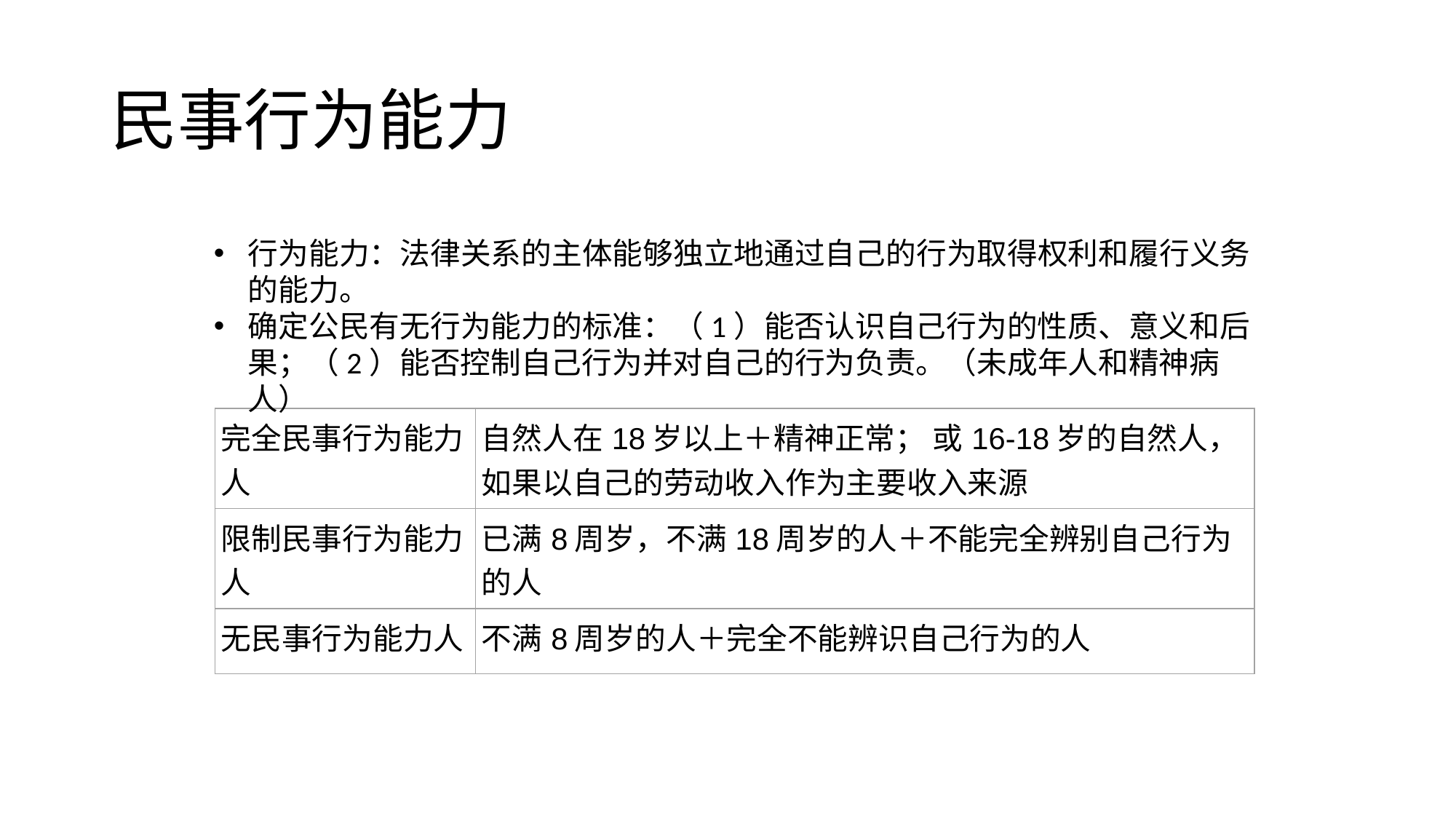

# 民事行为能力
行为能力：法律关系的主体能够独立地通过自己的行为取得权利和履行义务的能力。
确定公民有无行为能力的标准：（1）能否认识自己行为的性质、意义和后果；（2）能否控制自己行为并对自己的行为负责。（未成年人和精神病人）
| 完全民事行为能力人 | 自然人在18岁以上＋精神正常； 或16-18岁的自然人，如果以自己的劳动收入作为主要收入来源 |
| --- | --- |
| 限制民事行为能力人 | 已满8周岁，不满18周岁的人＋不能完全辨别自己行为的人 |
| 无民事行为能力人 | 不满8周岁的人＋完全不能辨识自己行为的人 |